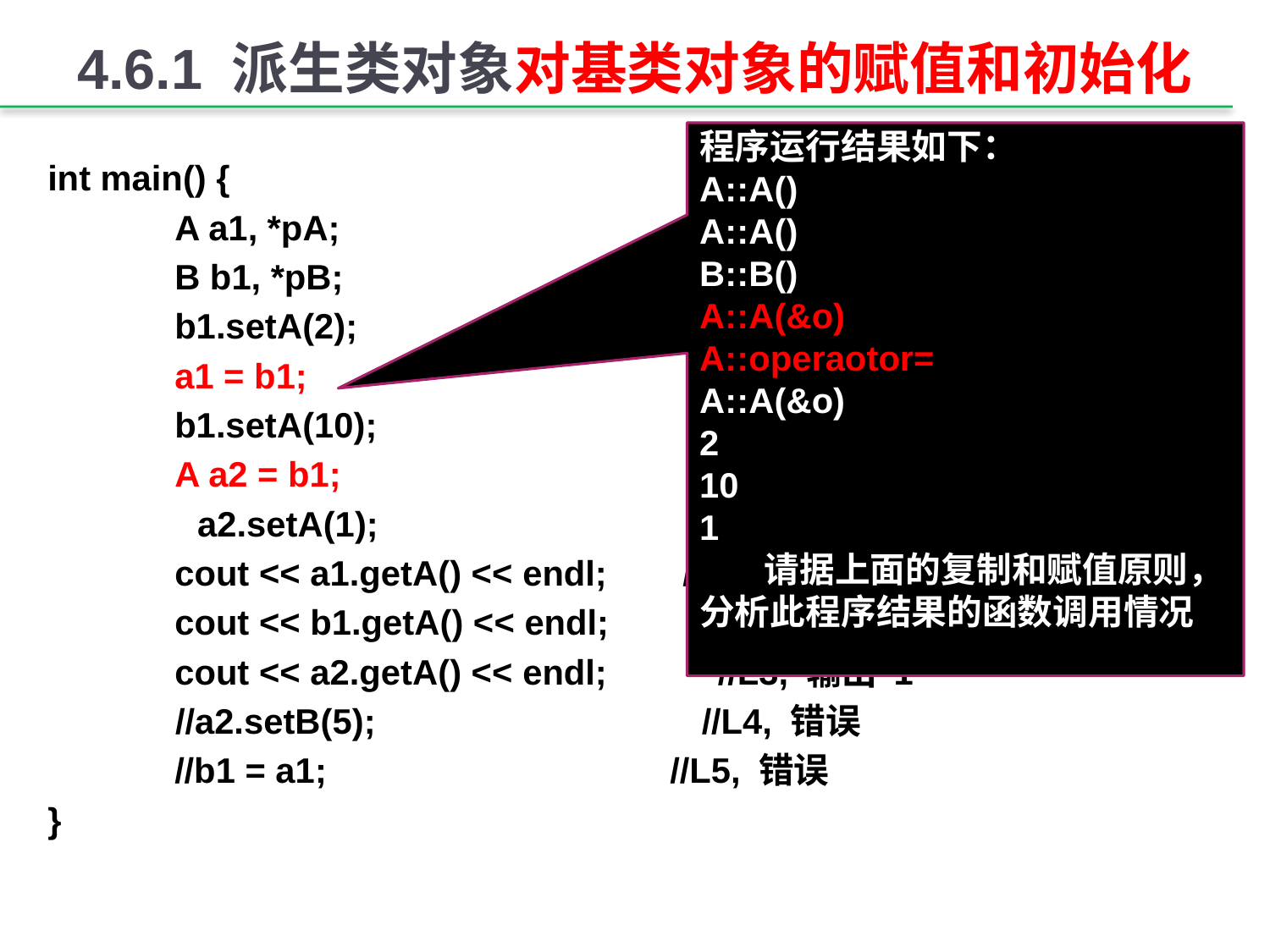

# 4.6.1 派生类对象对基类对象的赋值和初始化
程序运行结果如下：
A::A()
A::A()
B::B()
A::A(&o)
A::operaotor=
A::A(&o)
2
10
1
       请据上面的复制和赋值原则，分析此程序结果的函数调用情况
int main() {
	A a1, *pA;
	B b1, *pB;
	b1.setA(2);
	a1 = b1;
	b1.setA(10);
	A a2 = b1;
　　　　a2.setA(1);
	cout << a1.getA() << endl;	//L1，输出 2
	cout << b1.getA() << endl; 　　//L2，输出 10
	cout << a2.getA() << endl;      　//L3, 输出 1
     　　//a2.setB(5);                    　　　 //L4, 错误
	//b1 = a1;                     	　　　//L5, 错误
}